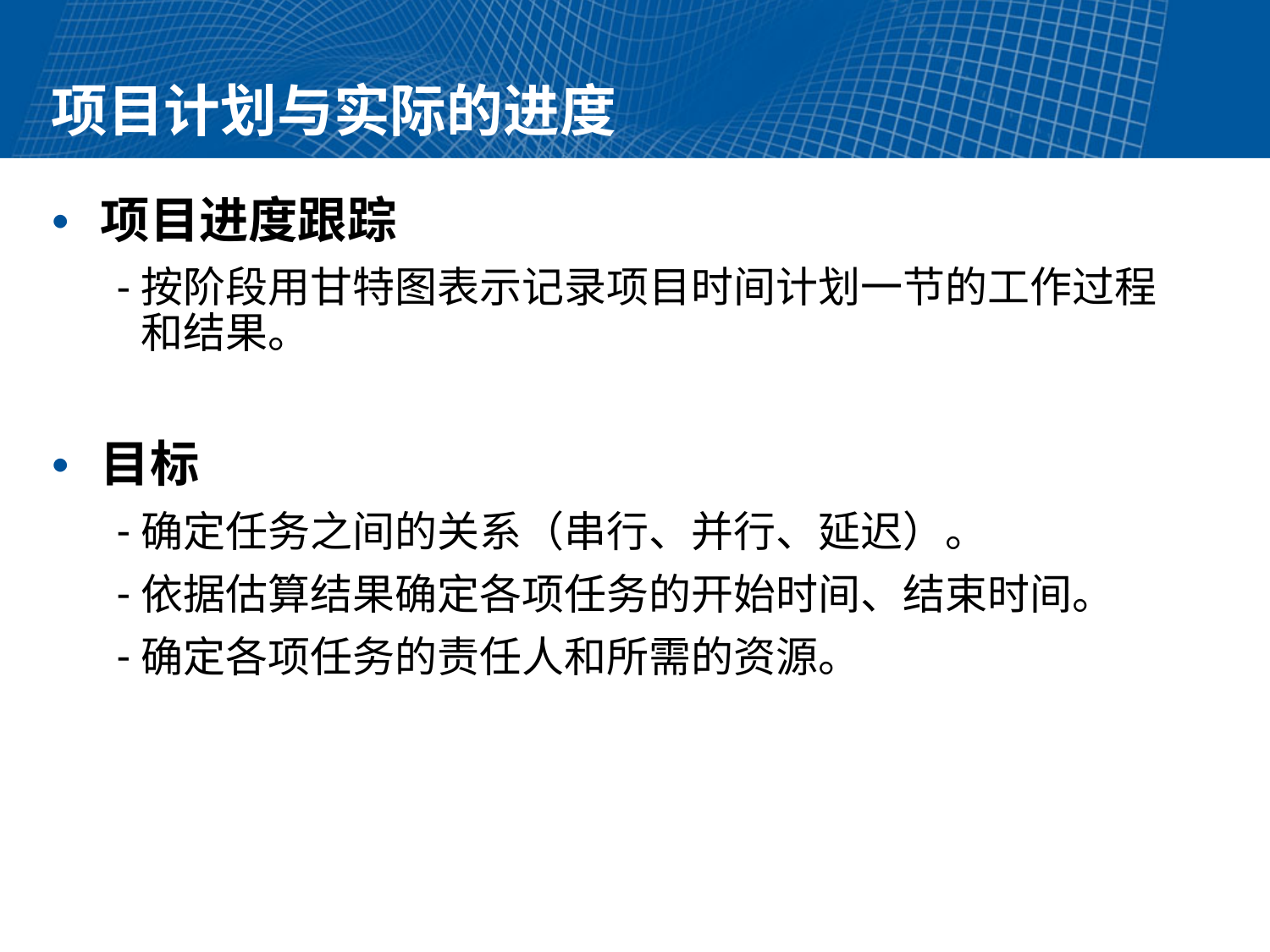

# 项目计划与实际的进度
项目进度跟踪
按阶段用甘特图表示记录项目时间计划一节的工作过程和结果。

目标
确定任务之间的关系（串行、并行、延迟）。
依据估算结果确定各项任务的开始时间、结束时间。
确定各项任务的责任人和所需的资源。